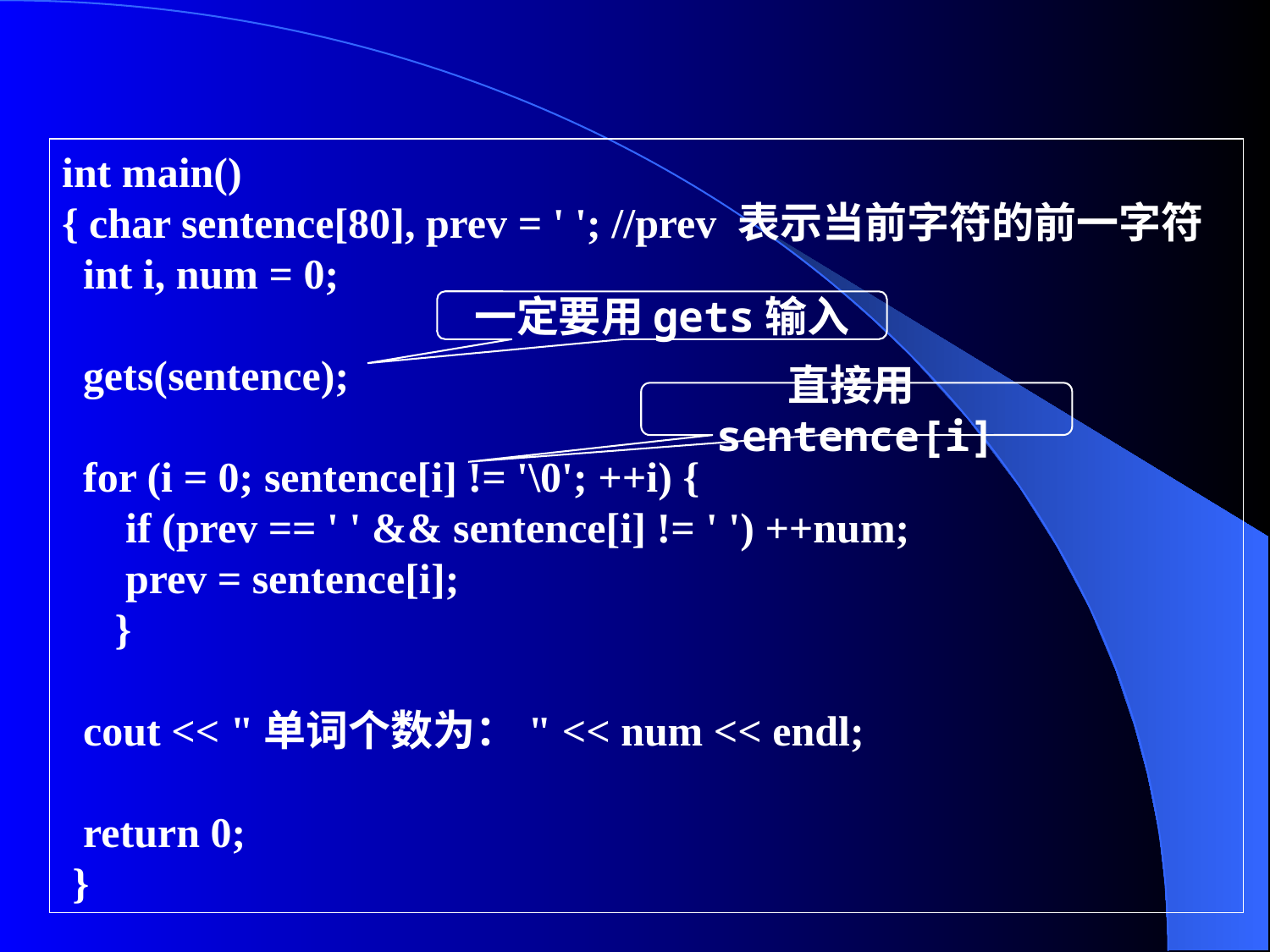

int main()
{ char sentence[80], prev = ' '; //prev 表示当前字符的前一字符
  int i, num = 0;

  gets(sentence);

  for (i = 0; sentence[i] != '\0'; ++i) {
      if (prev == ' ' && sentence[i] != ' ') ++num;
      prev = sentence[i];
     }

  cout << "单词个数为：" << num << endl;

  return 0;
 }
一定要用gets输入
直接用sentence[i]